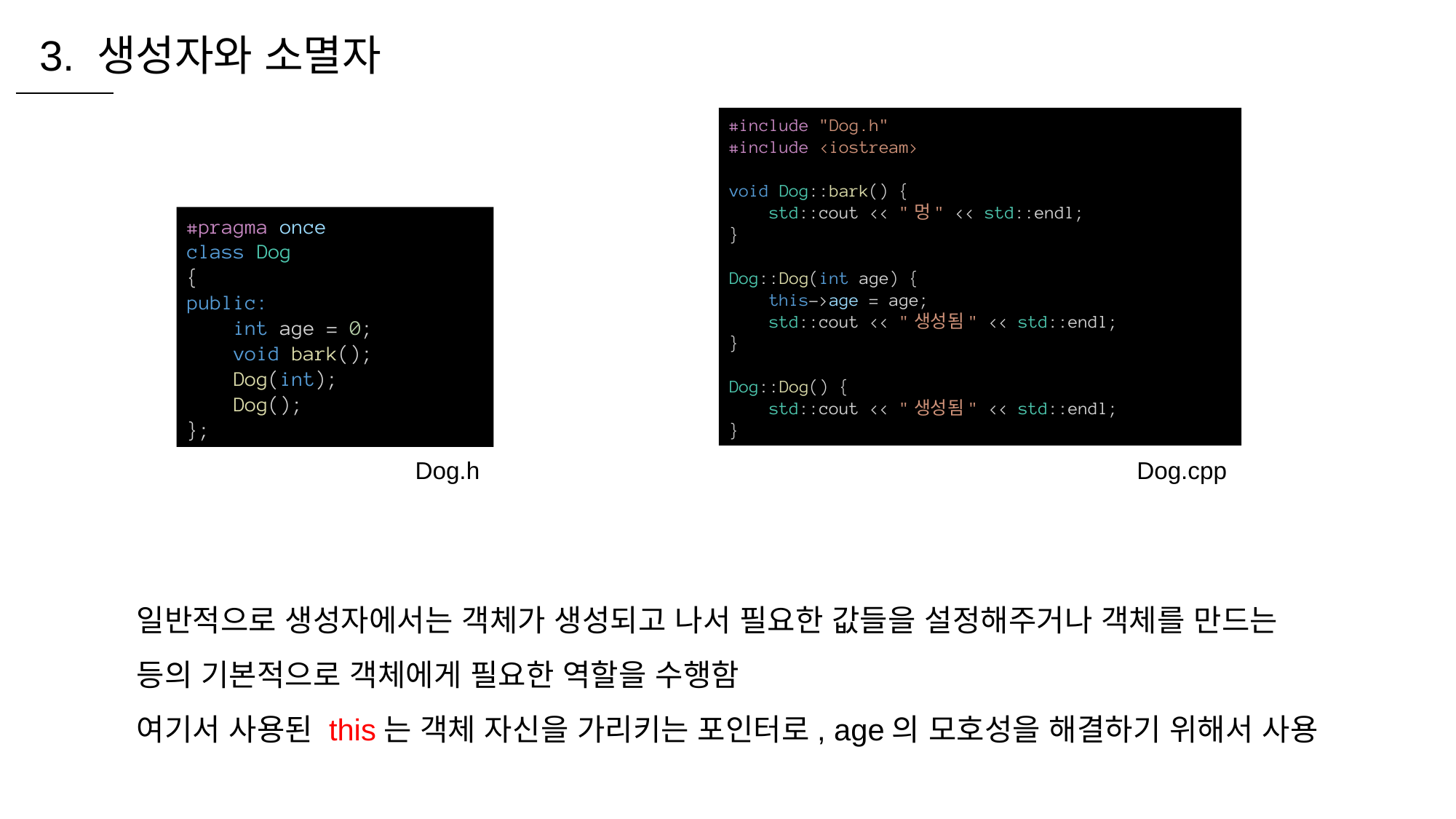

3. 생성자와 소멸자
#include "Dog.h"
#include <iostream>
void Dog::bark() {
    std::cout << "멍" << std::endl;
}
Dog::Dog(int age) {
    this->age = age;
    std::cout << "생성됨" << std::endl;
}
Dog::Dog() {
    std::cout << "생성됨" << std::endl;
}
#pragma once
class Dog
{
public:
    int age = 0;
    void bark();
    Dog(int);
    Dog();
};
Dog.cpp
Dog.h
일반적으로 생성자에서는 객체가 생성되고 나서 필요한 값들을 설정해주거나 객체를 만드는
등의 기본적으로 객체에게 필요한 역할을 수행함
여기서 사용된 this는 객체 자신을 가리키는 포인터로, age의 모호성을 해결하기 위해서 사용